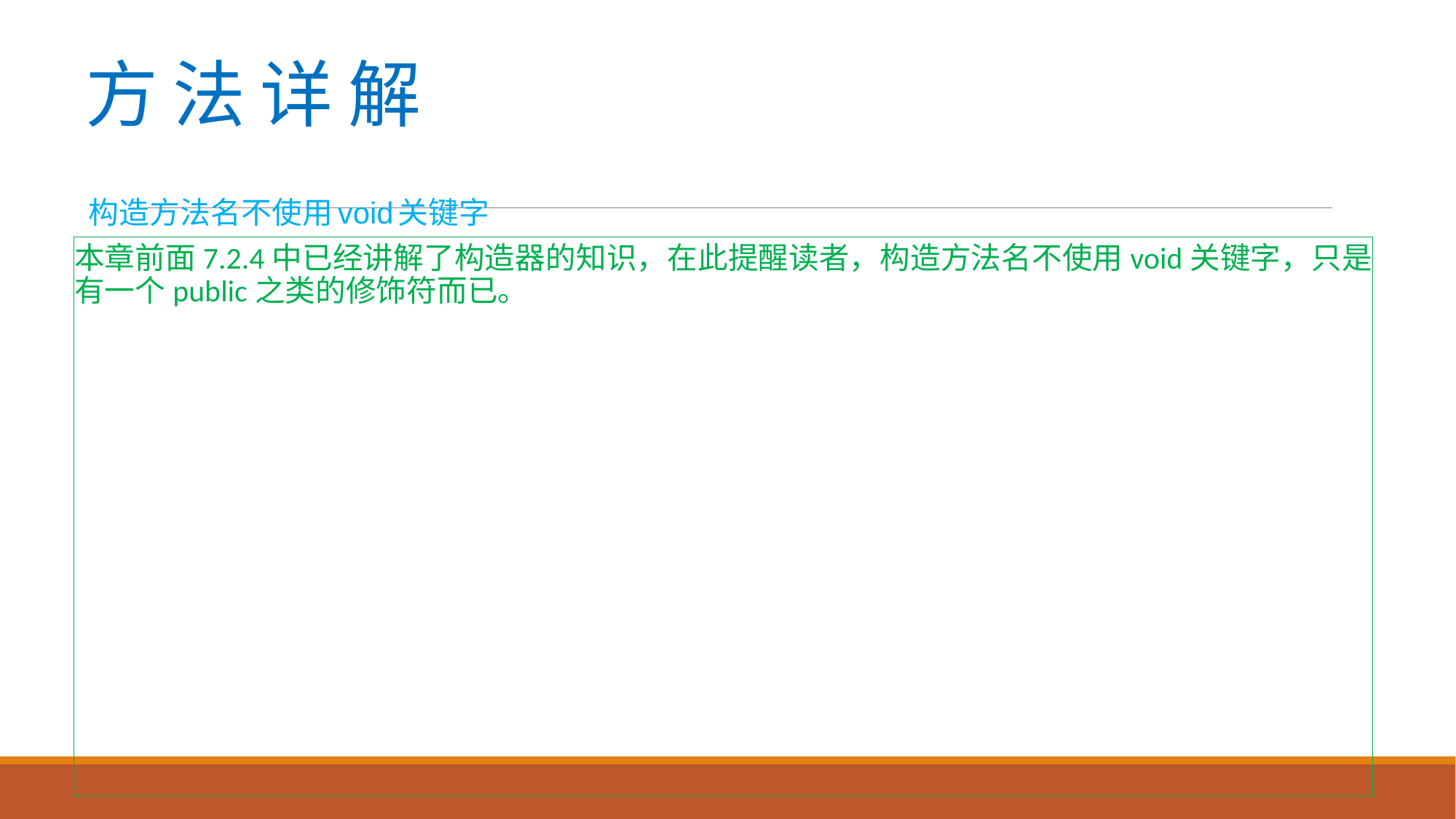

# 方 法 详 解

构造方法名不使用void关键字
本章前面7.2.4中已经讲解了构造器的知识，在此提醒读者，构造方法名不使用void关键字，只是有一个public之类的修饰符而已。